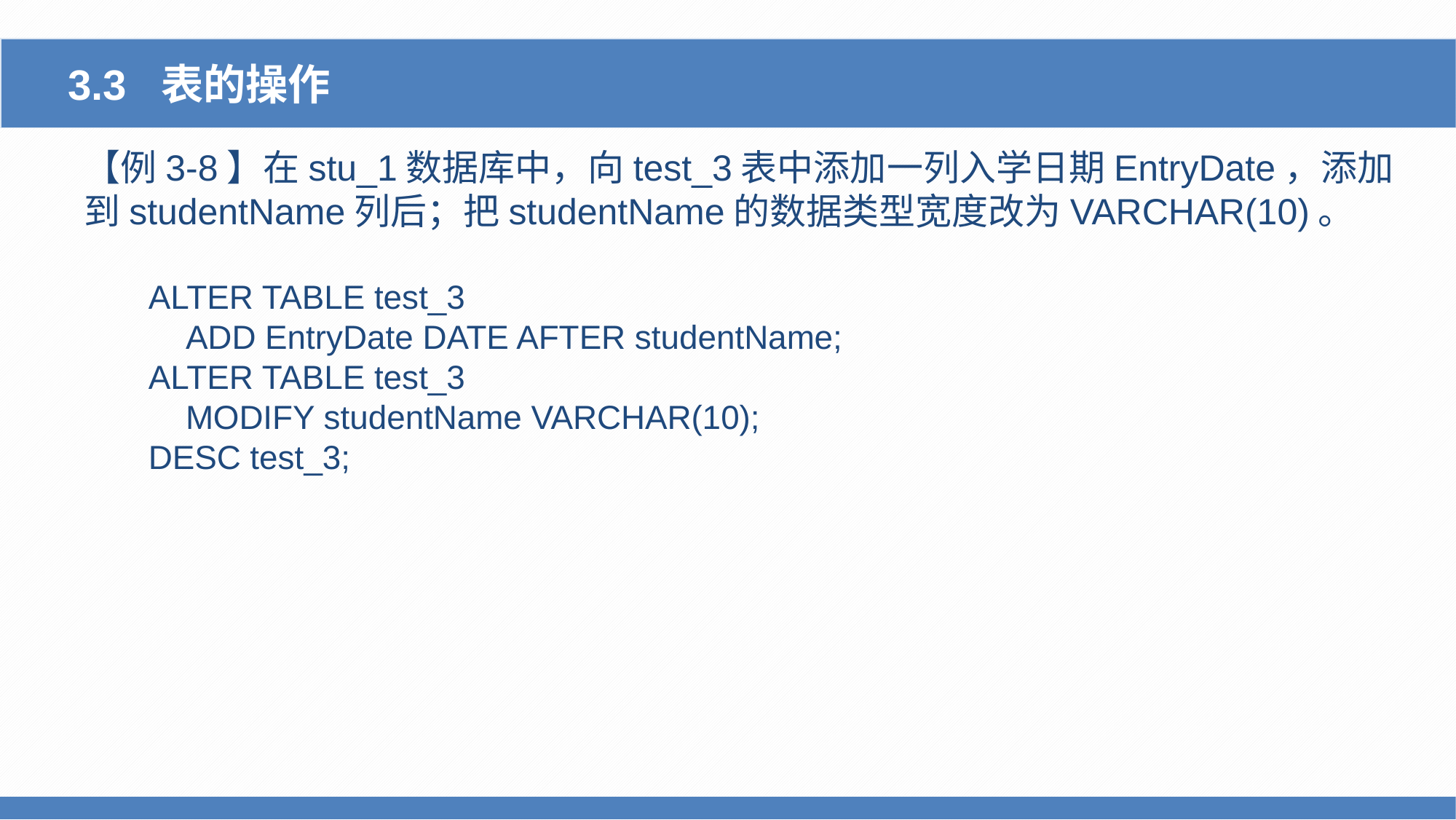

3.3  表的操作
【例3-8】在stu_1数据库中，向test_3表中添加一列入学日期EntryDate，添加到studentName列后；把studentName的数据类型宽度改为VARCHAR(10)。

ALTER TABLE test_3
    ADD EntryDate DATE AFTER studentName;
ALTER TABLE test_3
    MODIFY studentName VARCHAR(10);
DESC test_3;